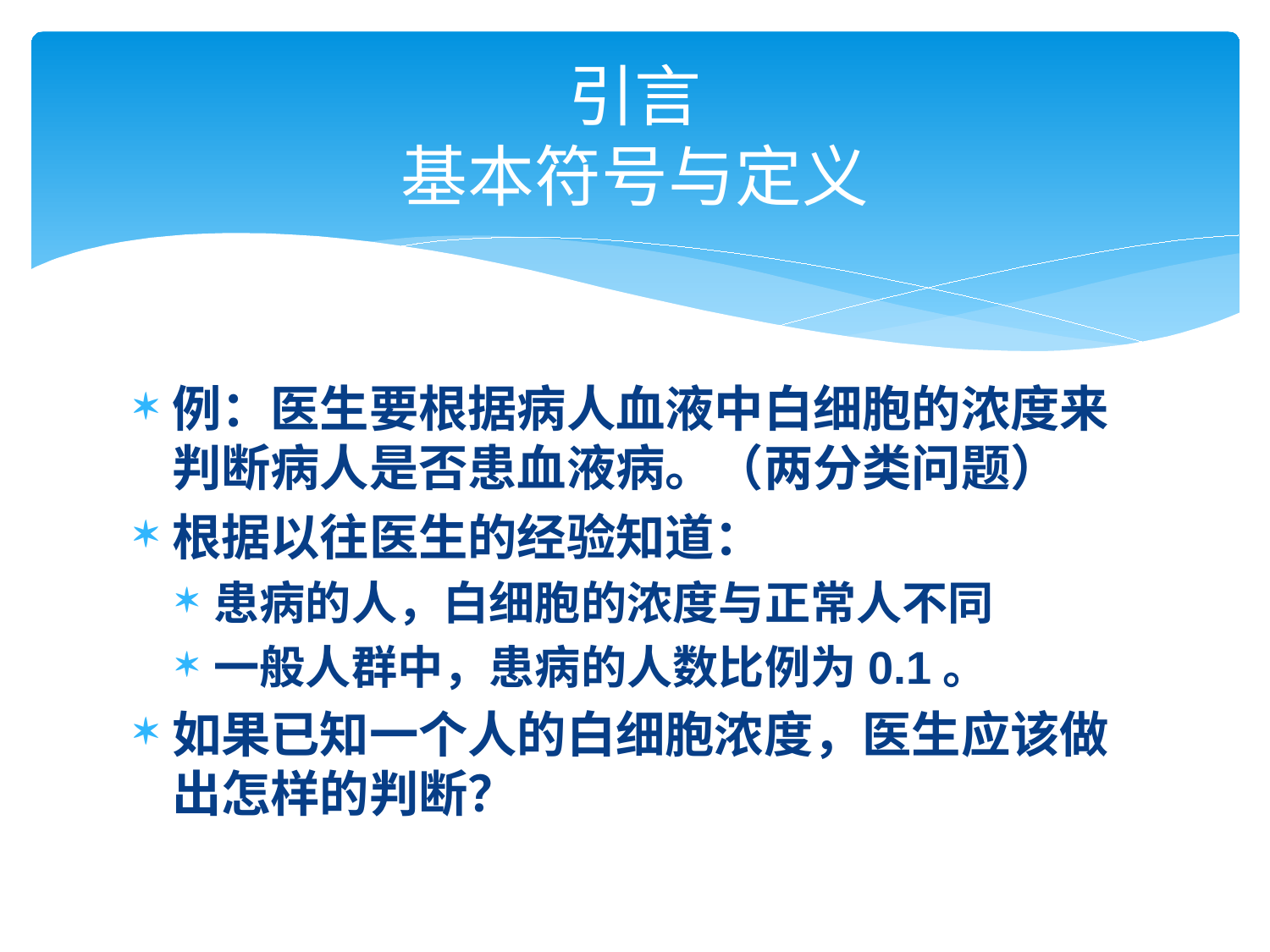

# 引言 基本符号与定义
例：医生要根据病人血液中白细胞的浓度来判断病人是否患血液病。（两分类问题）
根据以往医生的经验知道：
患病的人，白细胞的浓度与正常人不同
一般人群中，患病的人数比例为0.1。
如果已知一个人的白细胞浓度，医生应该做出怎样的判断？